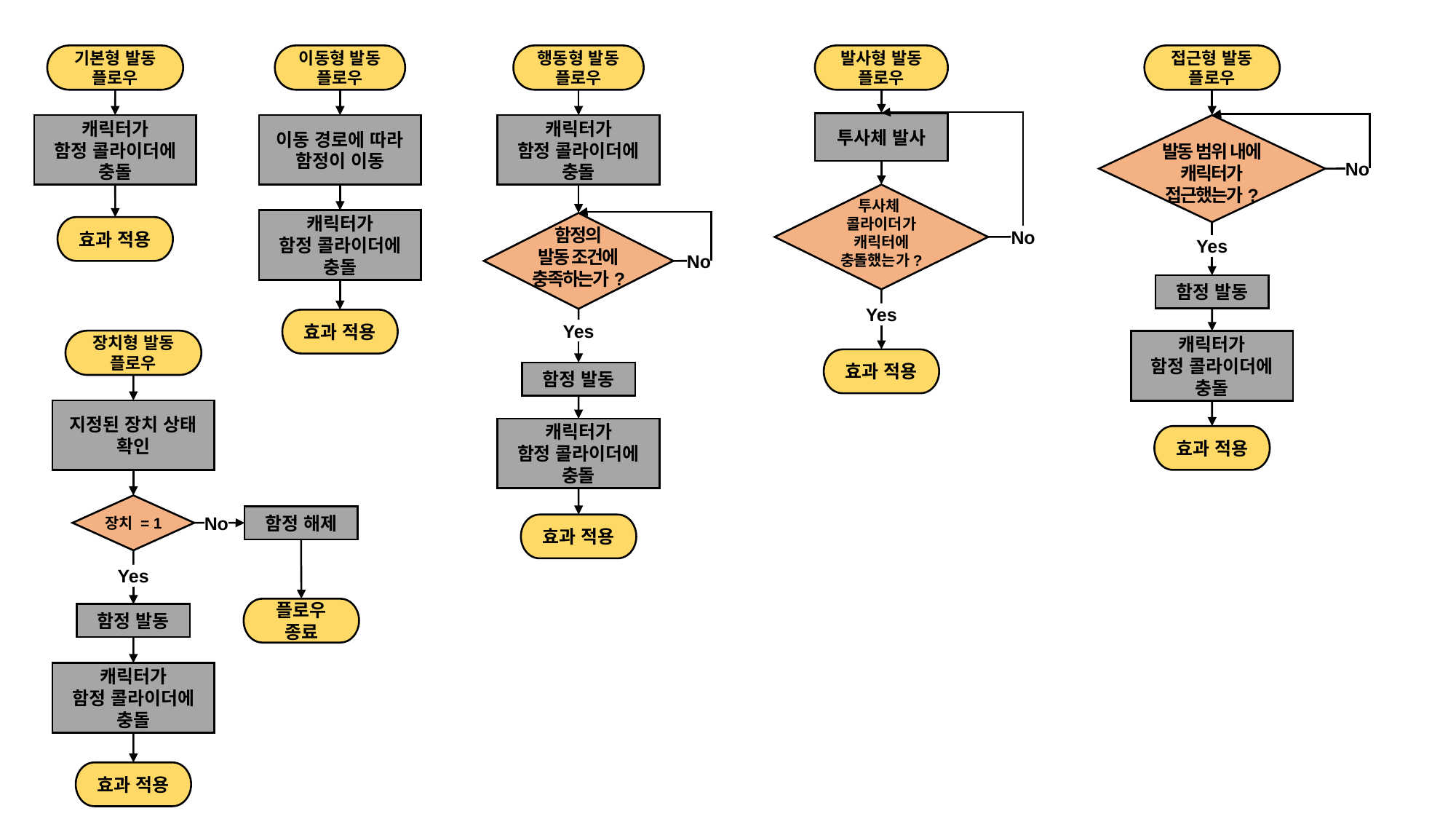

기본형 발동 플로우
캐릭터가
함정 콜라이더에 충돌
효과 적용
이동형 발동 플로우
이동 경로에 따라
함정이 이동
캐릭터가
함정 콜라이더에 충돌
효과 적용
행동형 발동 플로우
캐릭터가
함정 콜라이더에 충돌
함정의
발동 조건에
충족하는가?
No
Yes
함정 발동
캐릭터가
함정 콜라이더에 충돌
효과 적용
발사형 발동 플로우
투사체 발사
투사체
콜라이더가
캐릭터에
충돌했는가?
No
Yes
효과 적용
접근형 발동 플로우
발동 범위 내에
캐릭터가
접근했는가?
No
Yes
함정 발동
캐릭터가
함정 콜라이더에 충돌
효과 적용
장치형 발동 플로우
지정된 장치 상태 확인
장치 = 1
함정 해제
No
Yes
플로우
종료
함정 발동
캐릭터가
함정 콜라이더에 충돌
효과 적용